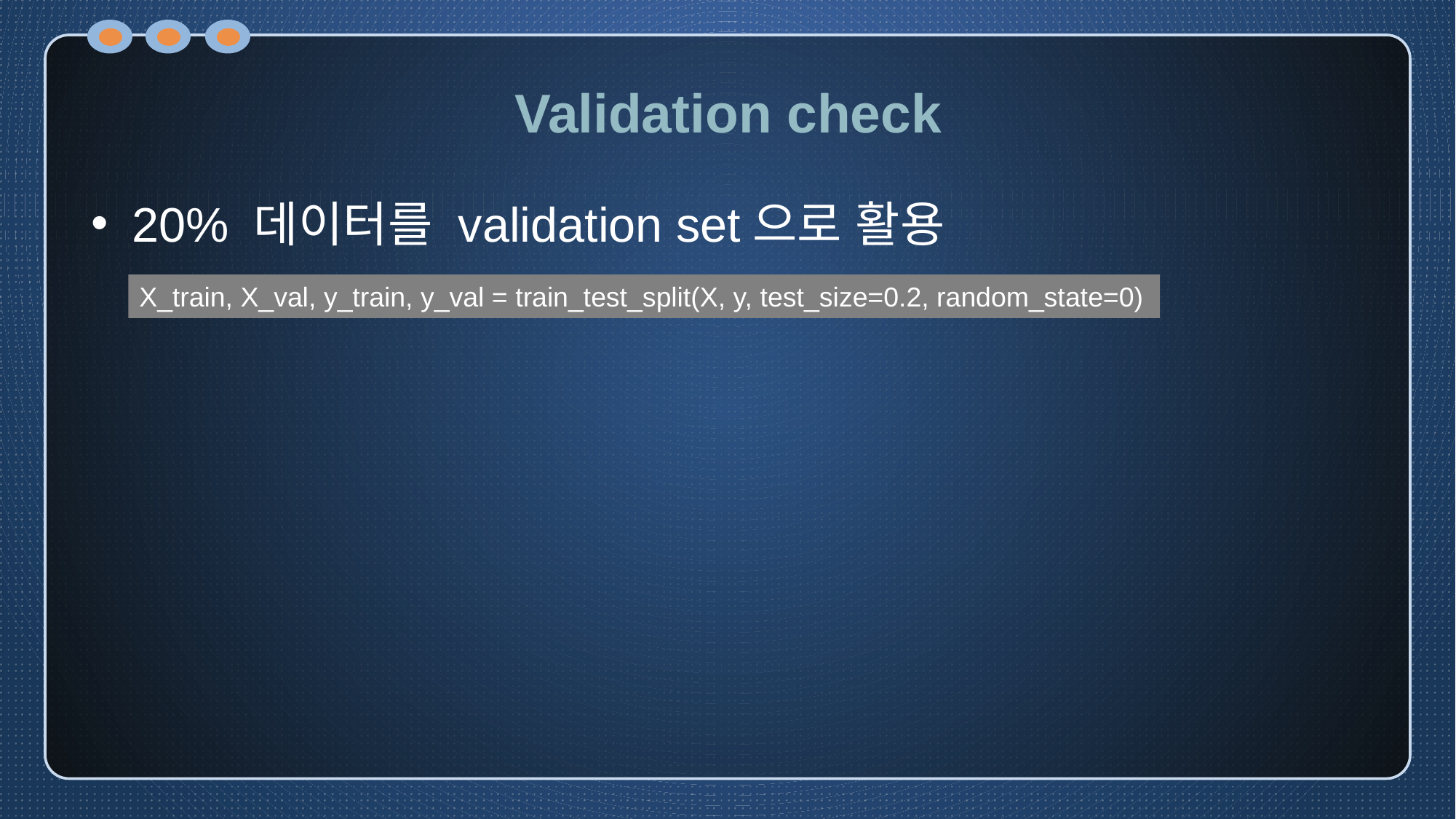

# Validation check
20% 데이터를 validation set으로 활용

X_train, X_val, y_train, y_val = train_test_split(X, y, test_size=0.2, random_state=0)